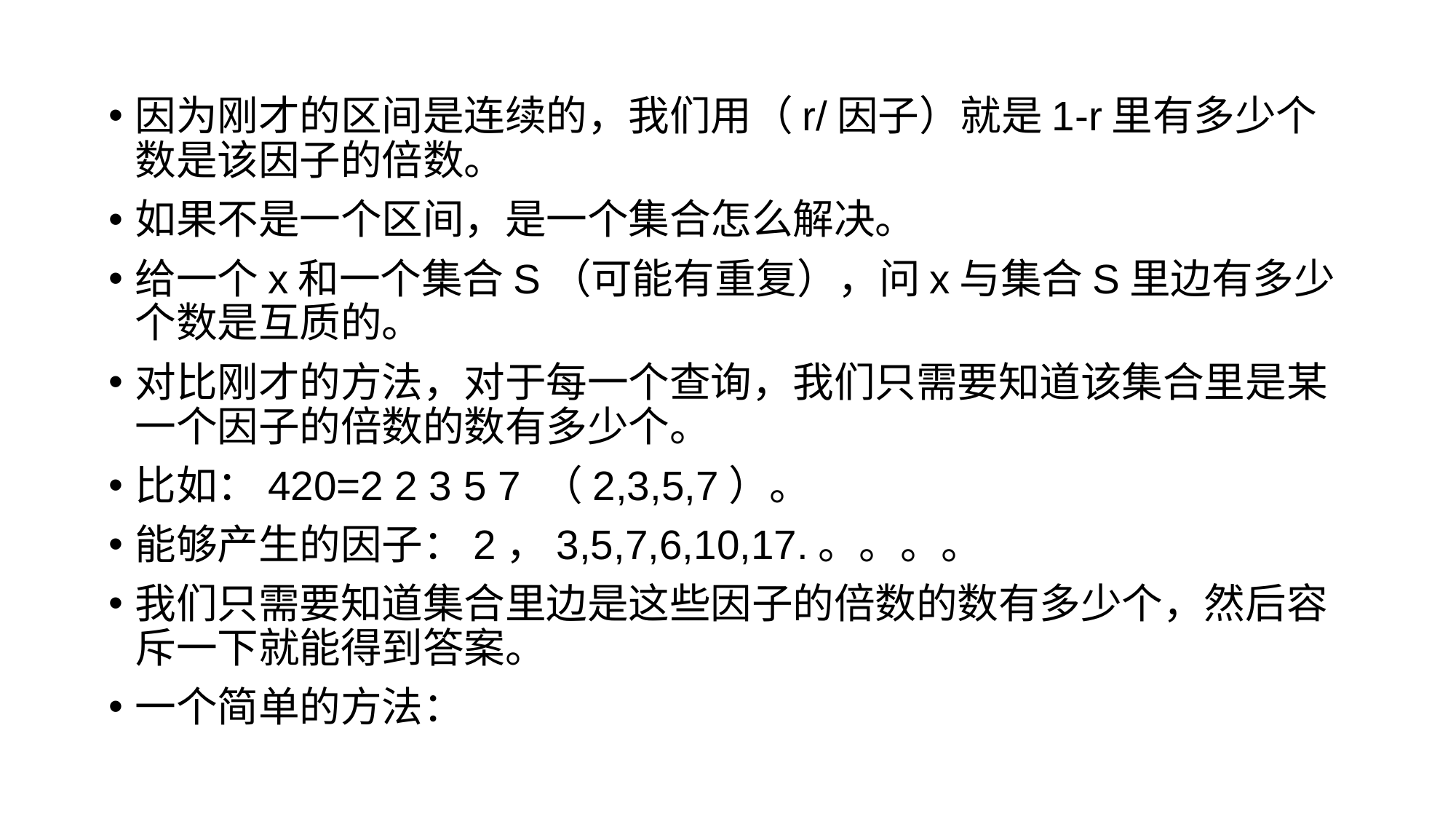

因为刚才的区间是连续的，我们用（r/因子）就是1-r里有多少个数是该因子的倍数。
如果不是一个区间，是一个集合怎么解决。
给一个x和一个集合S（可能有重复），问x与集合S里边有多少个数是互质的。
对比刚才的方法，对于每一个查询，我们只需要知道该集合里是某一个因子的倍数的数有多少个。
比如：420=2 2 3 5 7 （2,3,5,7）。
能够产生的因子：2，3,5,7,6,10,17.。。。。
我们只需要知道集合里边是这些因子的倍数的数有多少个，然后容斥一下就能得到答案。
一个简单的方法：